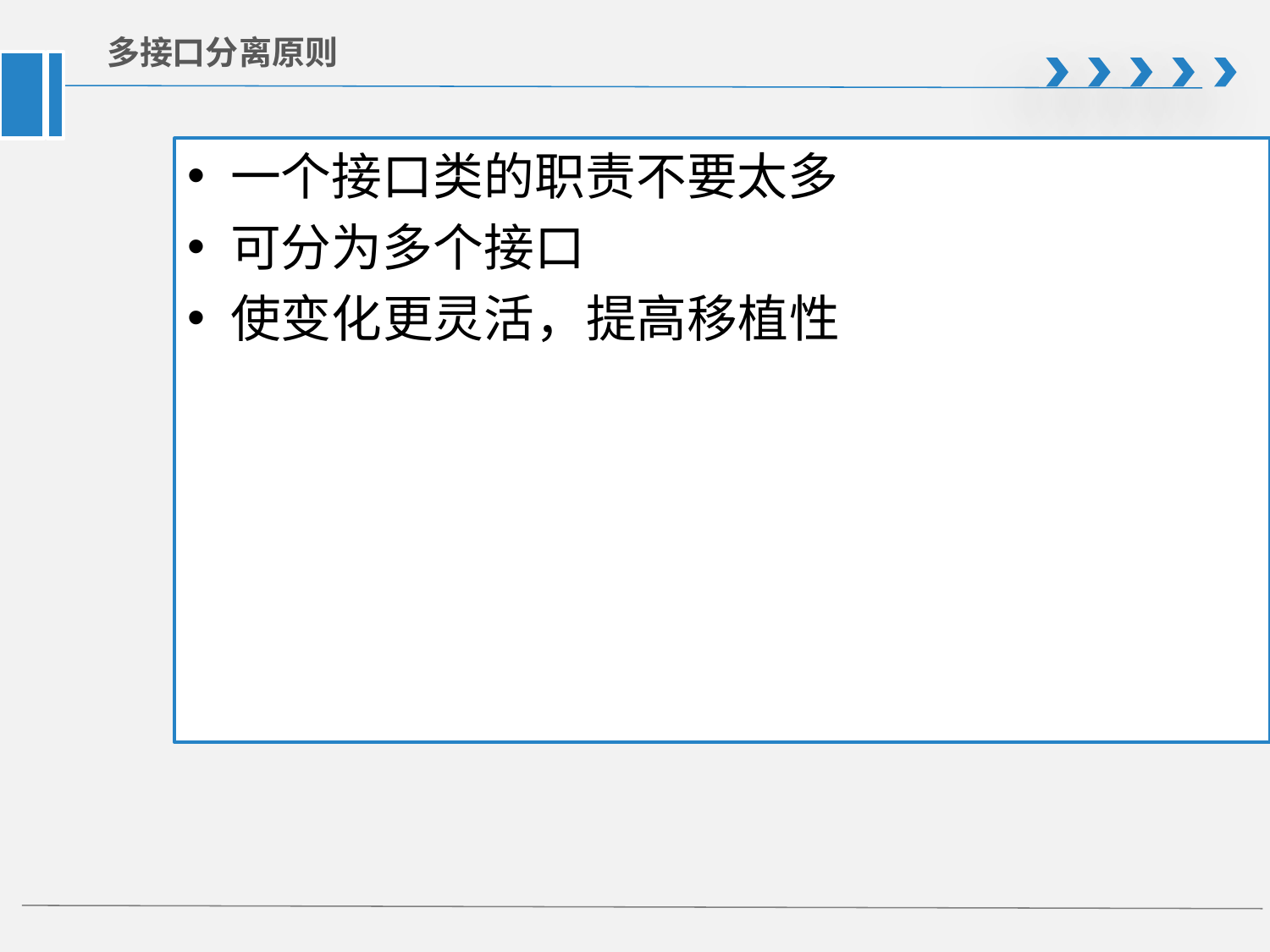

# 多接口分离原则
一个接口类的职责不要太多
可分为多个接口
使变化更灵活，提高移植性